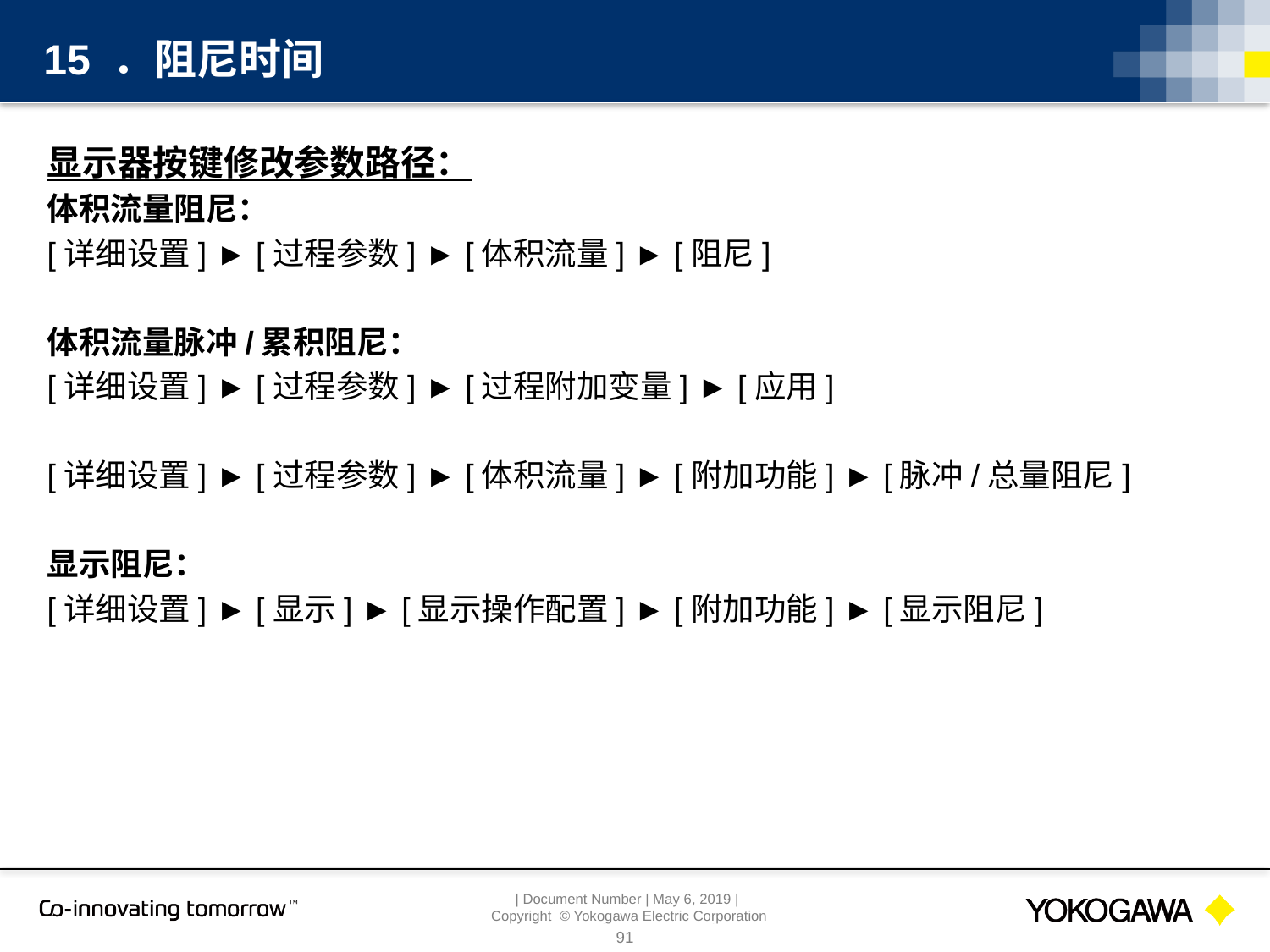

15 ．阻尼时间
显示器按键修改参数路径：
体积流量阻尼：
[详细设置] ► [过程参数] ► [体积流量] ► [阻尼]

体积流量脉冲/累积阻尼：
[详细设置] ► [过程参数] ► [过程附加变量] ► [应用]

[详细设置] ► [过程参数] ► [体积流量] ► [附加功能] ► [脉冲/总量阻尼]

显示阻尼：
[详细设置] ► [显示] ► [显示操作配置] ► [附加功能] ► [显示阻尼]